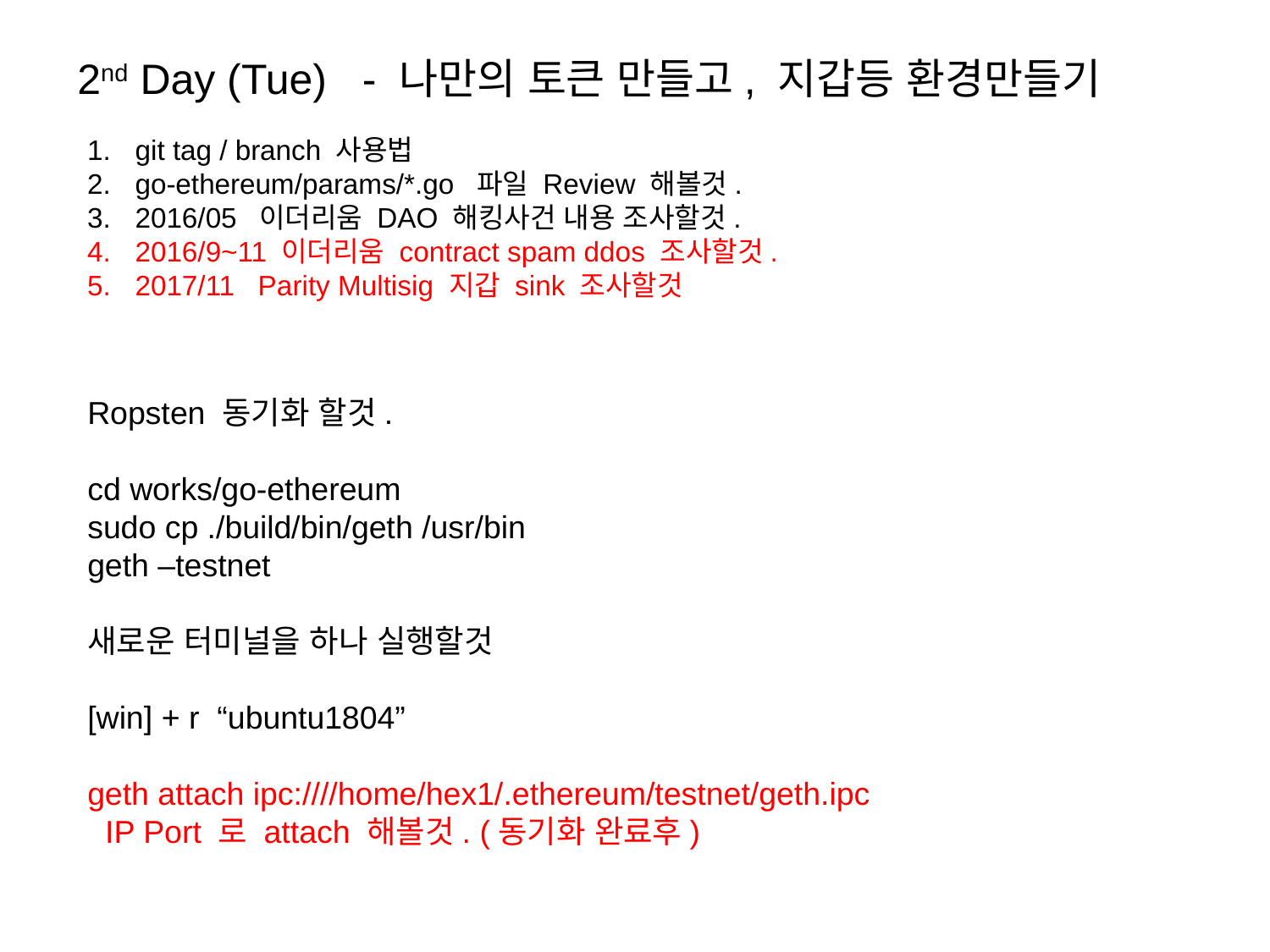

2nd Day (Tue)   - 나만의 토큰 만들고, 지갑등 환경만들기
git tag / branch 사용법
go-ethereum/params/*.go  파일 Review 해볼것.
2016/05  이더리움 DAO 해킹사건 내용 조사할것.
2016/9~11 이더리움 contract spam ddos 조사할것.
2017/11   Parity Multisig 지갑 sink 조사할것

Ropsten 동기화 할것.

cd works/go-ethereum
sudo cp ./build/bin/geth /usr/bin
geth –testnet

새로운 터미널을 하나 실행할것

[win] + r  “ubuntu1804”

geth attach ipc:////home/hex1/.ethereum/testnet/geth.ipc
  IP Port 로 attach 해볼것. (동기화 완료후)